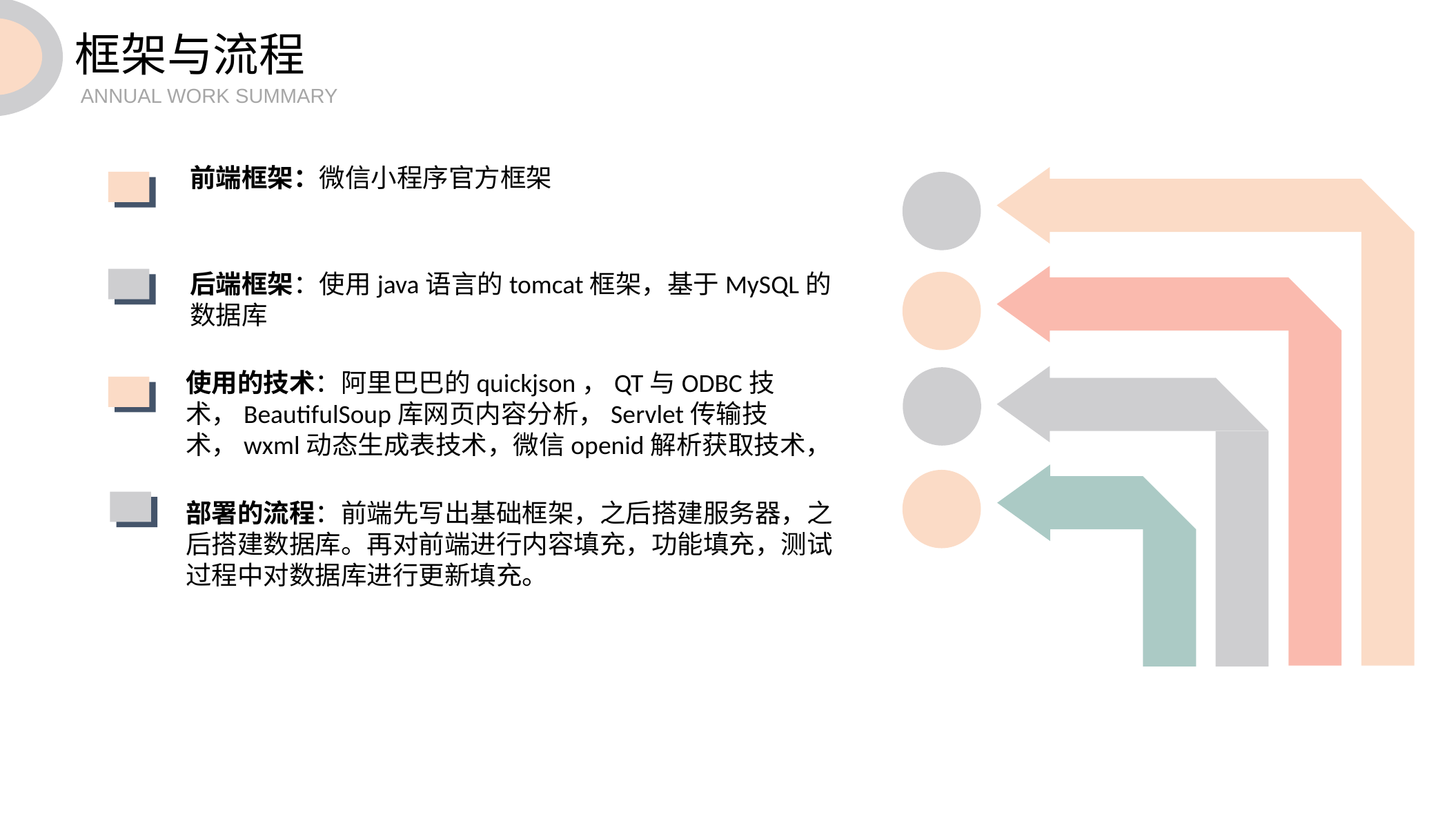

框架与流程

 ANNUAL WORK SUMMARY
前端框架：微信小程序官方框架

后端框架：使用java语言的tomcat框架，基于MySQL的数据库

使用的技术：阿里巴巴的quickjson，QT与ODBC技术，BeautifulSoup库网页内容分析，Servlet传输技术，wxml动态生成表技术，微信openid解析获取技术，

部署的流程：前端先写出基础框架，之后搭建服务器，之后搭建数据库。再对前端进行内容填充，功能填充，测试过程中对数据库进行更新填充。